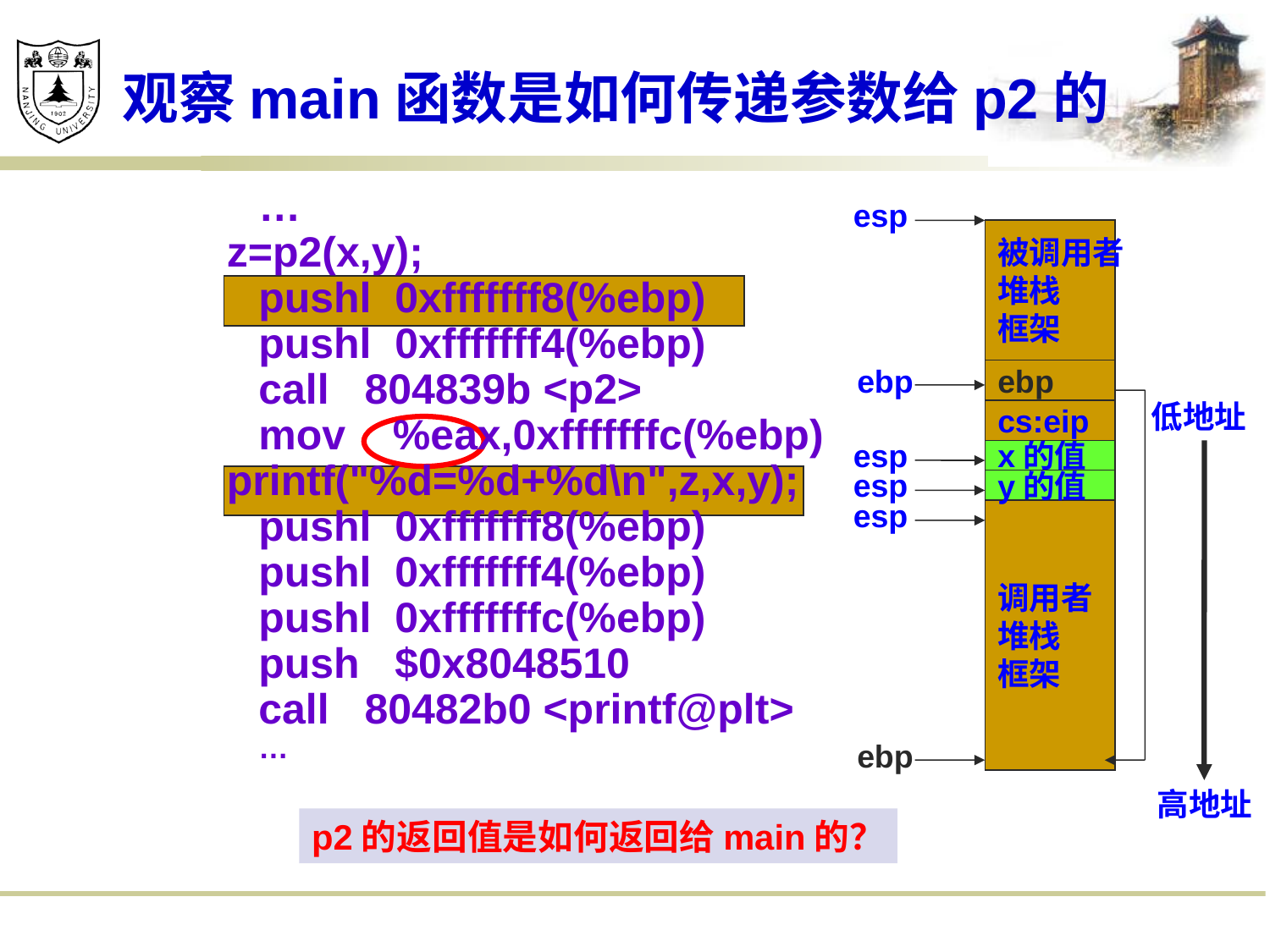

# 观察main函数是如何传递参数给p2的
	…
z=p2(x,y);
	pushl  0xfffffff8(%ebp)
	pushl  0xfffffff4(%ebp)
	call   804839b <p2>
	mov    %eax,0xfffffffc(%ebp)
printf("%d=%d+%d\n",z,x,y);
	pushl  0xfffffff8(%ebp)
	pushl  0xfffffff4(%ebp)
	pushl  0xfffffffc(%ebp)
	push   $0x8048510
	call   80482b0 <printf@plt>
	…
esp
被调用者
堆栈
框架

ebp
ebp

低地址
cs:eip

esp
x的值

esp

y的值
esp

调用者
堆栈
框架

ebp

高地址
p2的返回值是如何返回给main的？
168